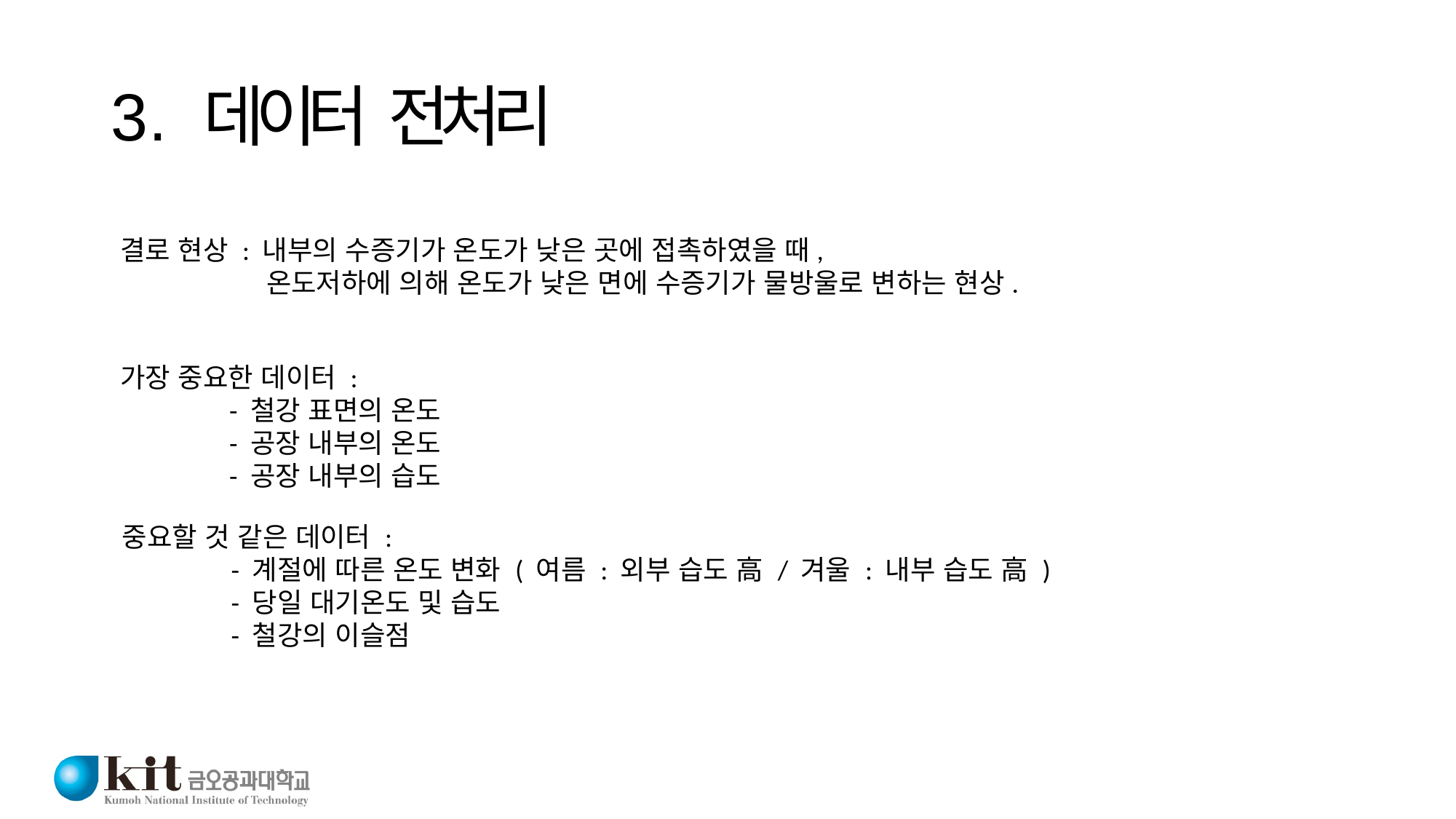

# 3. 데이터  전처리
결로 현상 : 내부의 수증기가 온도가 낮은 곳에 접촉하였을 때,
	    온도저하에 의해 온도가 낮은 면에 수증기가 물방울로 변하는 현상.
가장 중요한 데이터 :
	- 철강 표면의 온도
	- 공장 내부의 온도
	- 공장 내부의 습도
중요할 것 같은 데이터 :
	- 계절에 따른 온도 변화 ( 여름 : 외부 습도 高 / 겨울 : 내부 습도 高 )
	- 당일 대기온도 및 습도
	- 철강의 이슬점